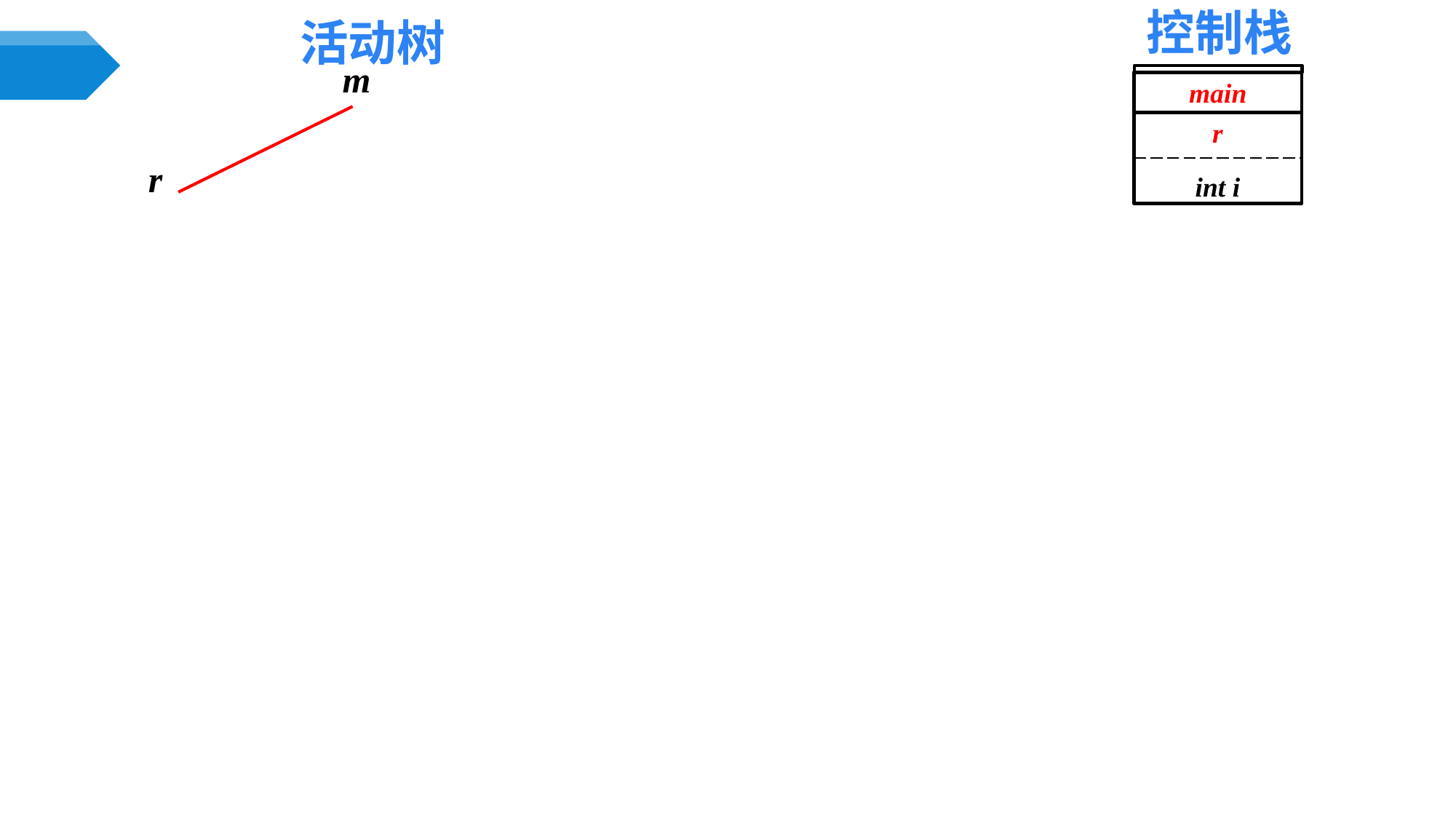

控制栈
活动树
m

main

r

int i
r